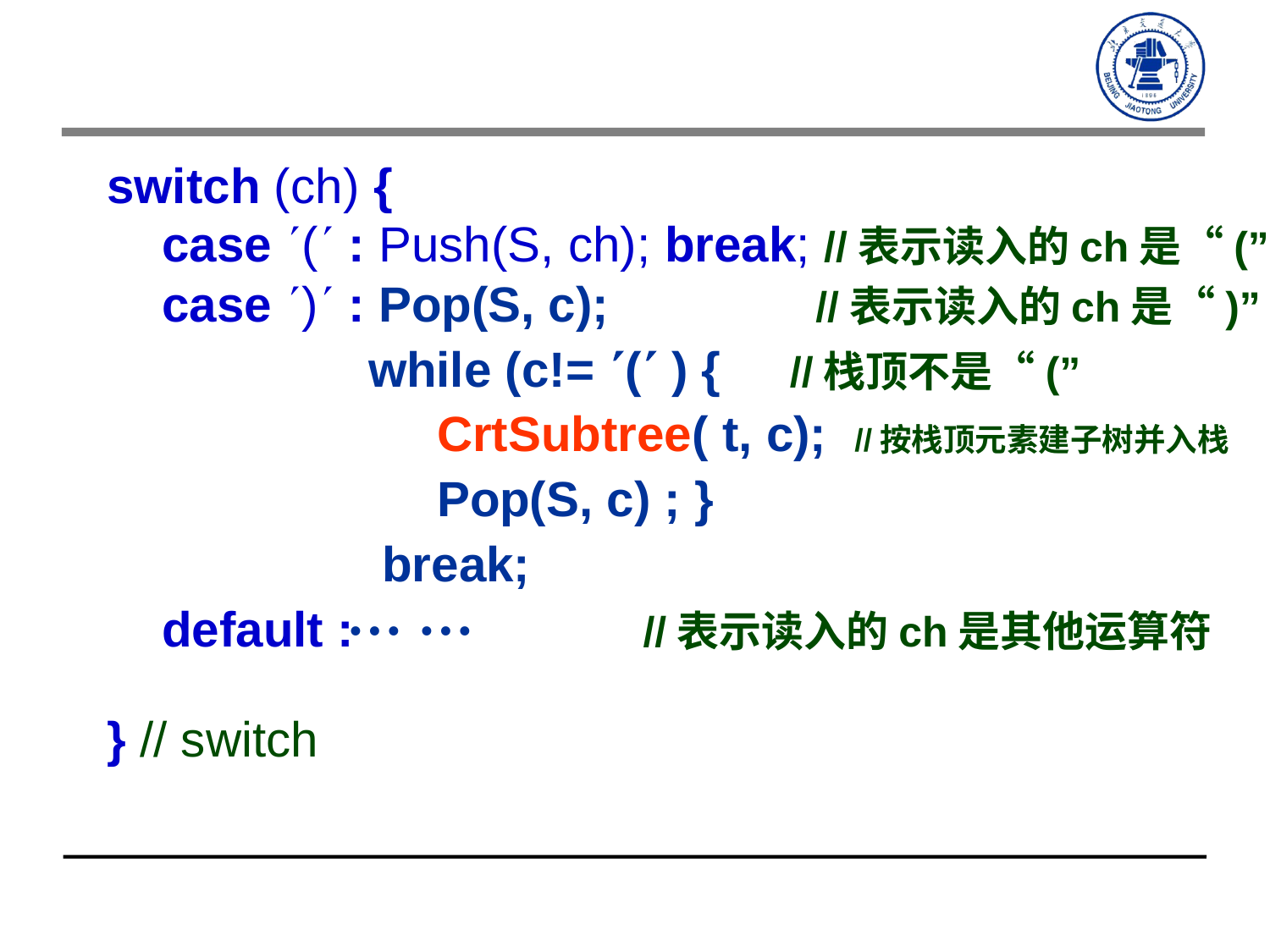

switch (ch) {
    case ′(′ : Push(S, ch); break; //表示读入的ch是“(”
    case ′)′ : Pop(S, c);               //表示读入的ch是“)”
                   while (c!= ′(′ ) {     //栈顶不是“(”
                        CrtSubtree( t, c);  //按栈顶元素建子树并入栈
                        Pop(S, c) ; }
                    break;
    default :                     //表示读入的ch是其他运算符

} // switch
… …